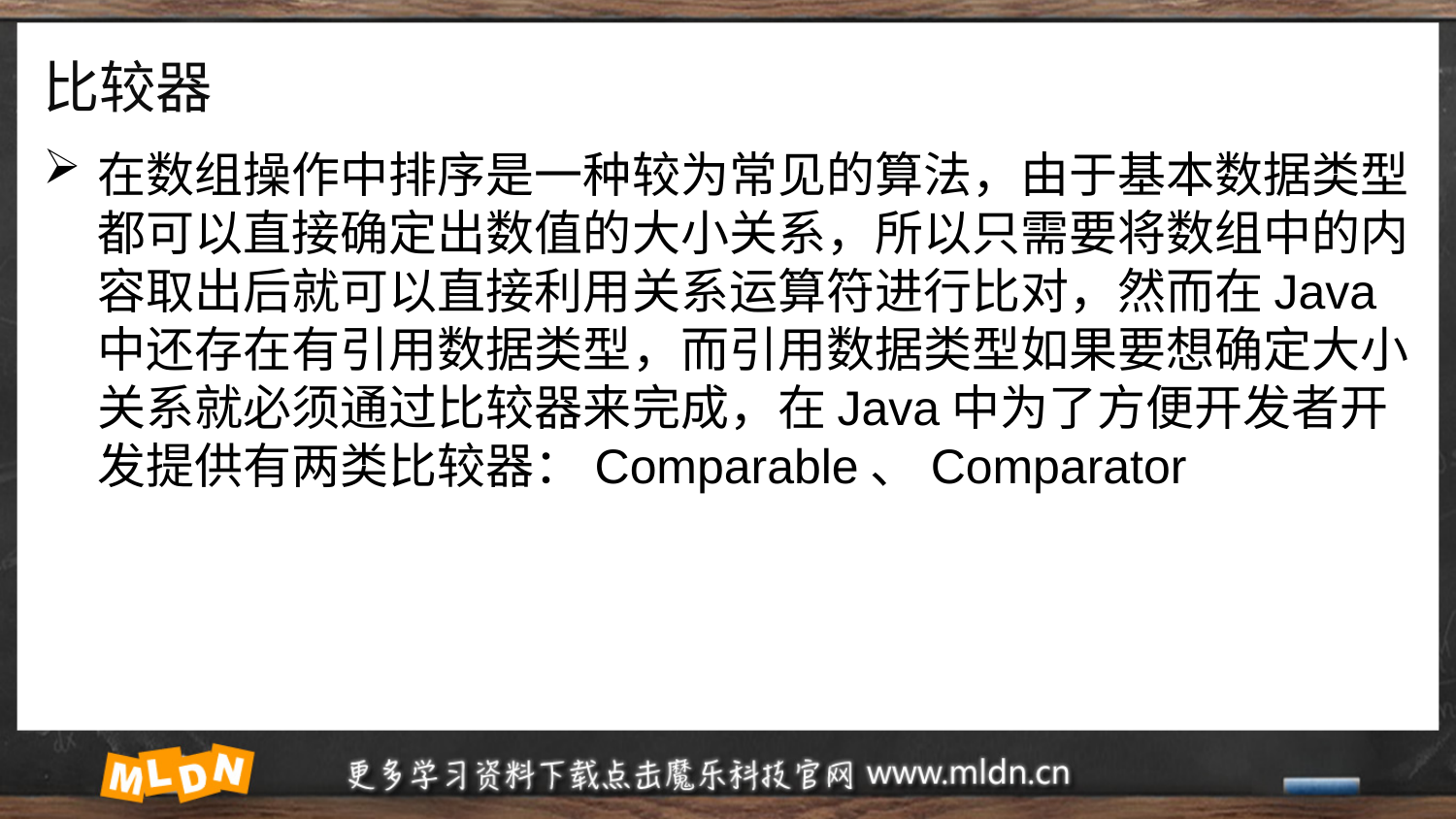

# 比较器
在数组操作中排序是一种较为常见的算法，由于基本数据类型都可以直接确定出数值的大小关系，所以只需要将数组中的内容取出后就可以直接利用关系运算符进行比对，然而在Java中还存在有引用数据类型，而引用数据类型如果要想确定大小关系就必须通过比较器来完成，在Java中为了方便开发者开发提供有两类比较器：Comparable、Comparator